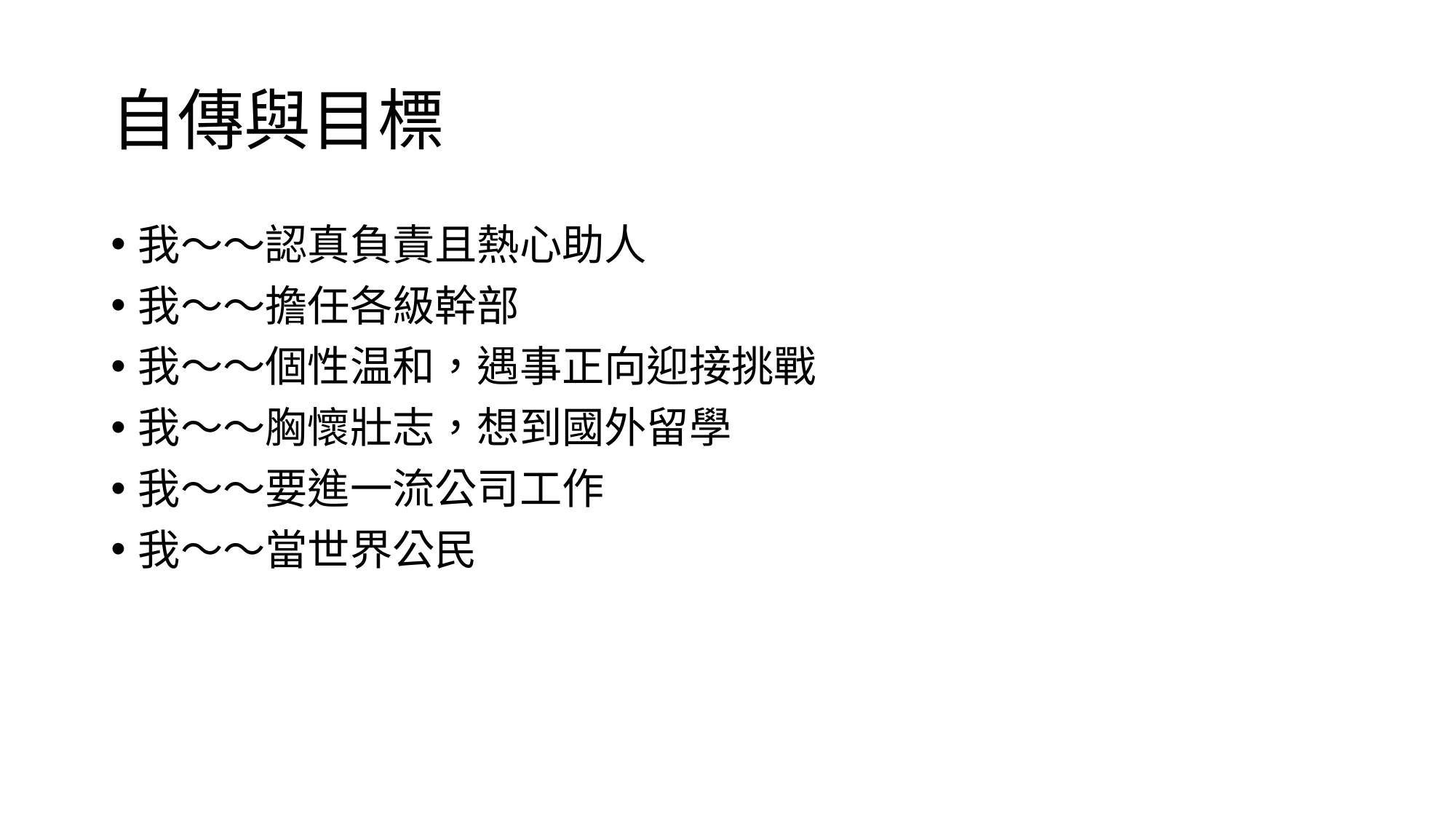

# 自傳與目標
我～～認真負責且熱心助人
我～～擔任各級幹部
我～～個性温和，遇事正向迎接挑戰
我～～胸懷壯志，想到國外留學
我～～要進一流公司工作
我～～當世界公民